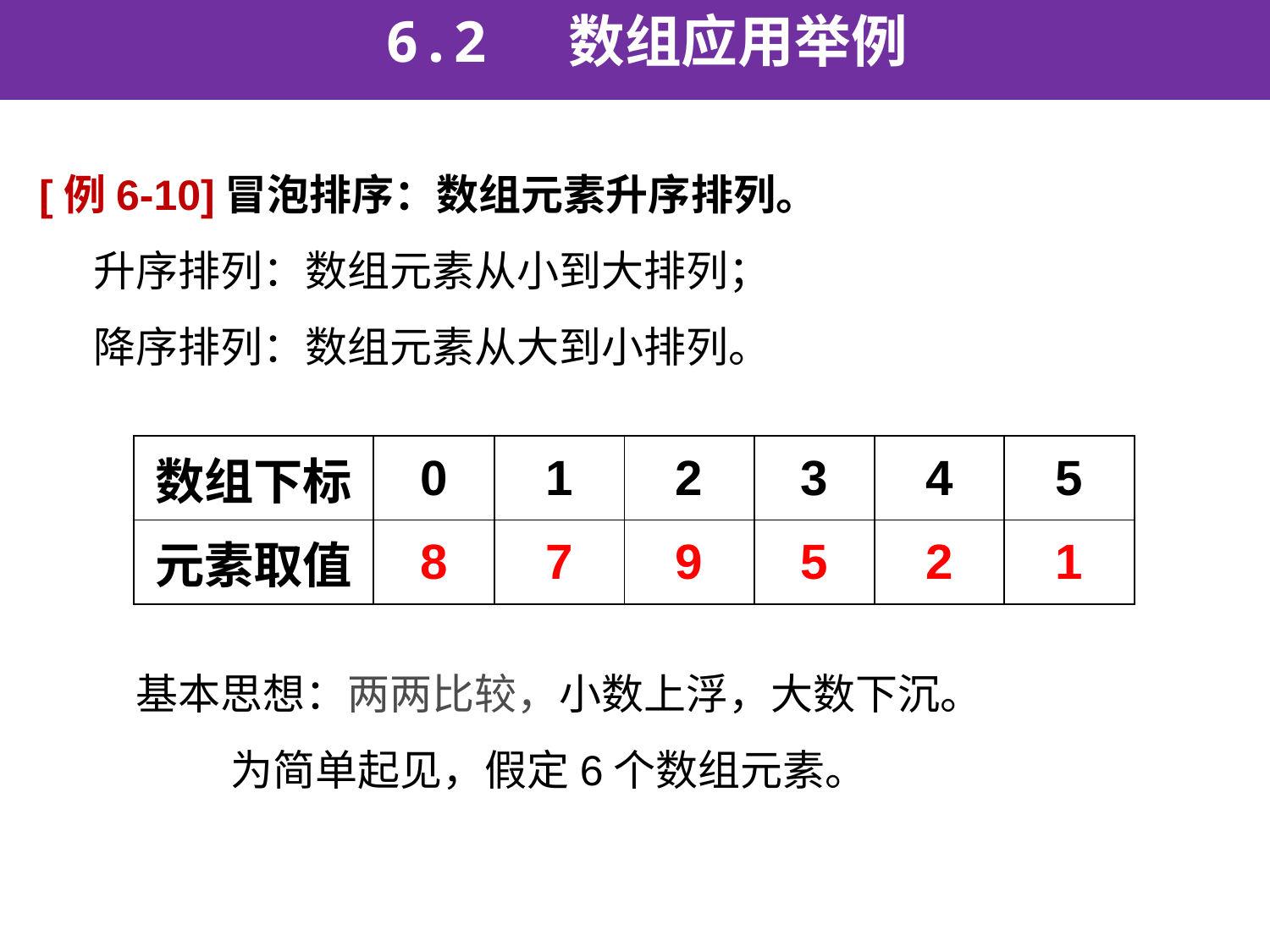

6.2  数组应用举例
[例6-10]冒泡排序：数组元素升序排列。
  升序排列：数组元素从小到大排列；
  降序排列：数组元素从大到小排列。

| 数组下标 | 0 | 1 | 2 | 3 | 4 | 5 |
| --- | --- | --- | --- | --- | --- | --- |
| 元素取值 | 8 | 7 | 9 | 5 | 2 | 1 |
  基本思想：两两比较，小数上浮，大数下沉。
            为简单起见，假定6个数组元素。